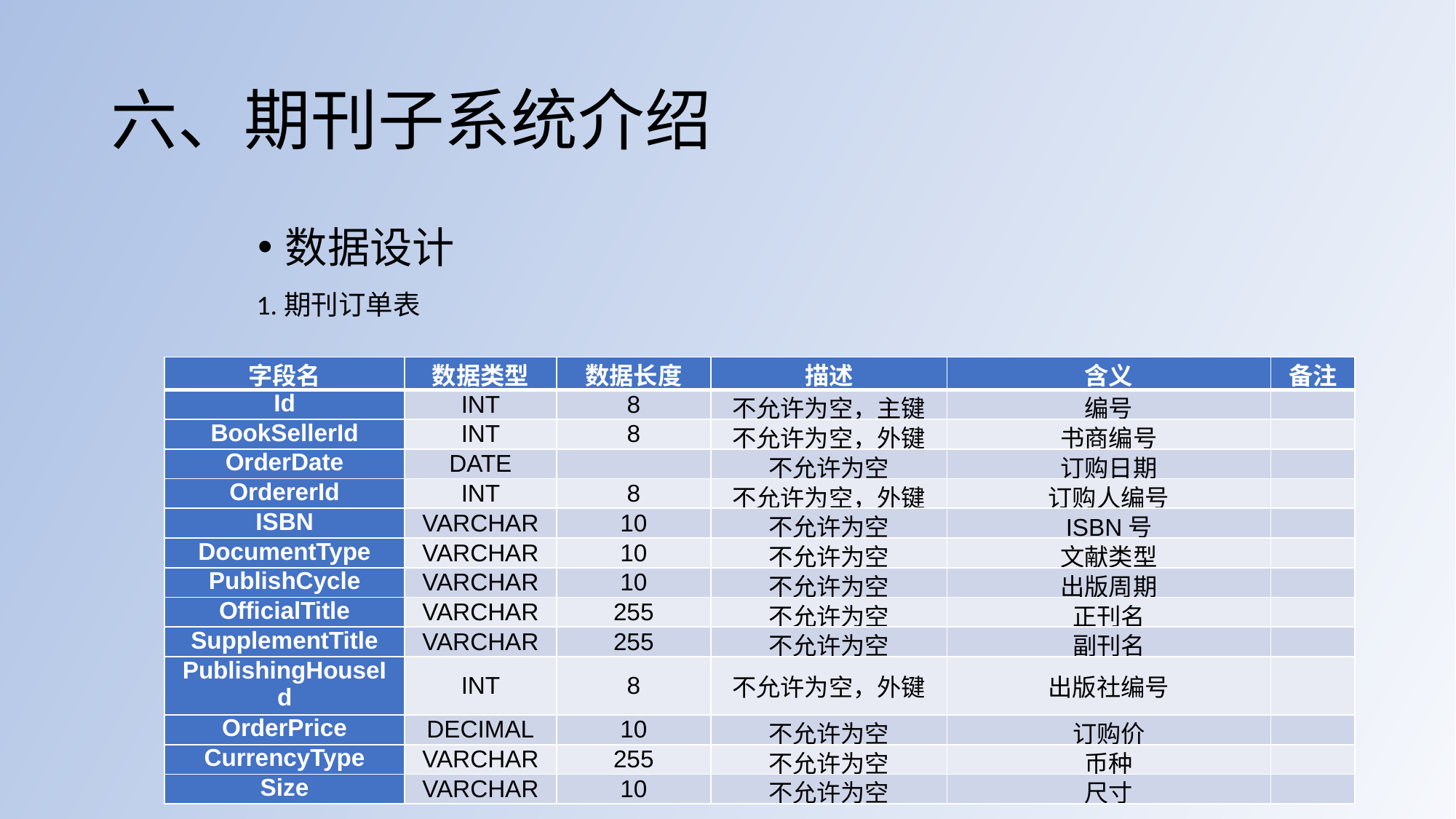

# 六、期刊子系统介绍
数据设计
1.期刊订单表
| 字段名 | 数据类型 | 数据长度 | 描述 | 含义 | 备注 |
| --- | --- | --- | --- | --- | --- |
| Id | INT | 8 | 不允许为空，主键 | 编号 |  |
| BookSellerId | INT | 8 | 不允许为空，外键 | 书商编号 |  |
| OrderDate | DATE |  | 不允许为空 | 订购日期 |  |
| OrdererId | INT | 8 | 不允许为空，外键 | 订购人编号 |  |
| ISBN | VARCHAR | 10 | 不允许为空 | ISBN号 |  |
| DocumentType | VARCHAR | 10 | 不允许为空 | 文献类型 |  |
| PublishCycle | VARCHAR | 10 | 不允许为空 | 出版周期 |  |
| OfficialTitle | VARCHAR | 255 | 不允许为空 | 正刊名 |  |
| SupplementTitle | VARCHAR | 255 | 不允许为空 | 副刊名 |  |
| PublishingHouseId | INT | 8 | 不允许为空，外键 | 出版社编号 |  |
| OrderPrice | DECIMAL | 10 | 不允许为空 | 订购价 |  |
| CurrencyType | VARCHAR | 255 | 不允许为空 | 币种 |  |
| Size | VARCHAR | 10 | 不允许为空 | 尺寸 |  |